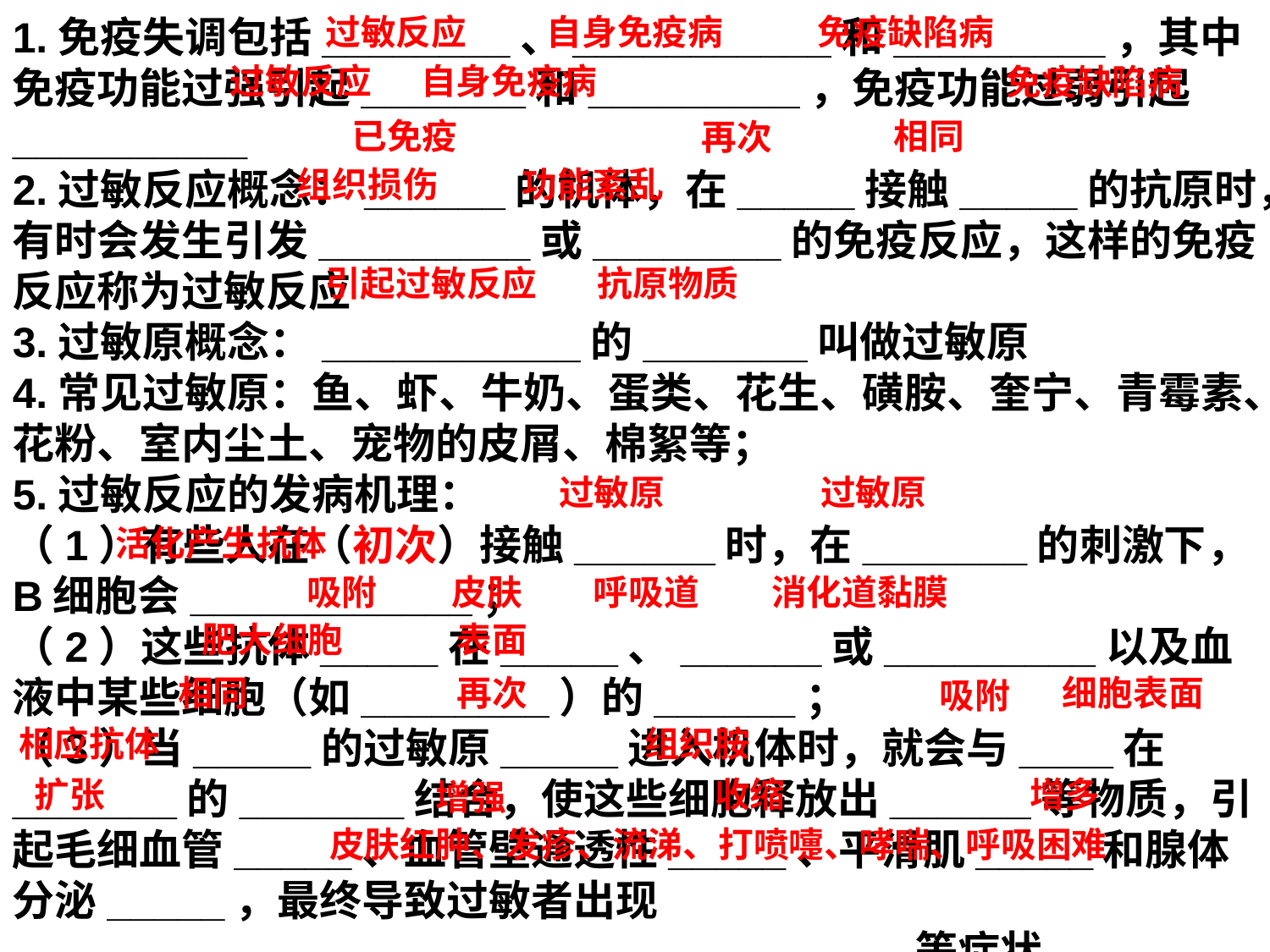

过敏反应
自身免疫病
免疫缺陷病
1.免疫失调包括________、___________和_________，其中免疫功能过强引起_______和_________，免疫功能过弱引起__________
2.过敏反应概念：______的机体，在_____接触_____的抗原时，有时会发生引发_________或________的免疫反应，这样的免疫反应称为过敏反应
3.过敏原概念：___________的_______叫做过敏原
4.常见过敏原：鱼、虾、牛奶、蛋类、花生、磺胺、奎宁、青霉素、
花粉、室内尘土、宠物的皮屑、棉絮等；
5.过敏反应的发病机理：
（1）有些人在（初次）接触______时，在_______的刺激下，B细胞会____________；
（2）这些抗体_____在_____、______或_________以及血液中某些细胞（如________）的______；
（3）当_____的过敏原_____进入机体时，就会与____在_______的_______结合，使这些细胞释放出______等物质，引起毛细血管_____、血管壁通透性_____、平滑肌_____和腺体分泌_____，最终导致过敏者出现______________________________________等症状
过敏反应
自身免疫病
免疫缺陷病
已免疫
相同
再次
组织损伤
功能紊乱
引起过敏反应
抗原物质
过敏原
过敏原
活化产生抗体
吸附
皮肤
呼吸道
消化道黏膜
肥大细胞
表面
相同
再次
细胞表面
吸附
相应抗体
组织胺
扩张
收缩
增多
增强
皮肤红肿、发疹、流涕、打喷嚏、哮喘、呼吸困难